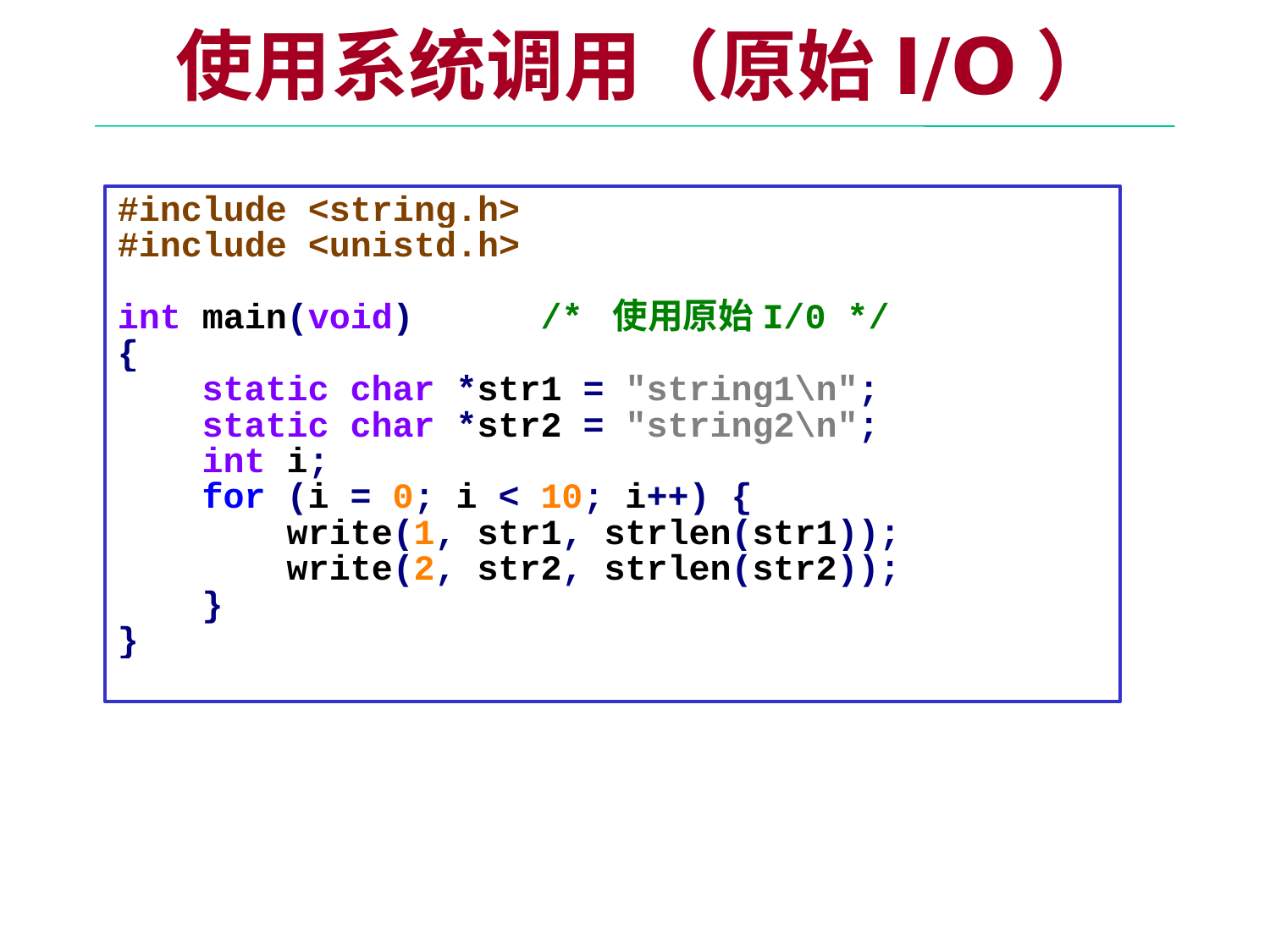

使用系统调用（原始I/O）
#include <string.h>
#include <unistd.h>

int main(void)      /* 使用原始I/0 */
{
    static char *str1 = "string1\n";
    static char *str2 = "string2\n";
    int i;
    for (i = 0; i < 10; i++) {
        write(1, str1, strlen(str1));
        write(2, str2, strlen(str2));
    }
}